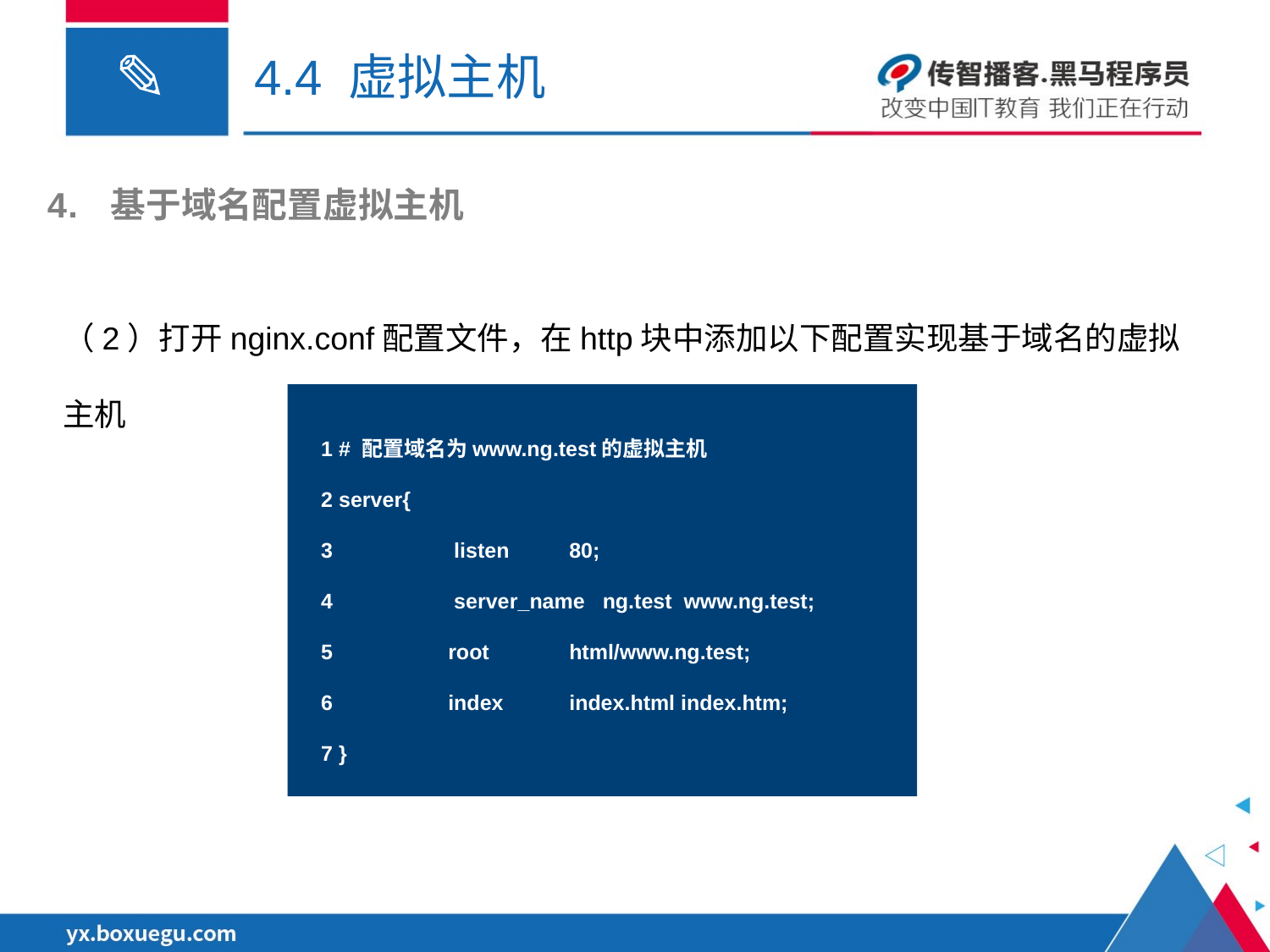

# 4.4 虚拟主机
基于域名配置虚拟主机
（2）打开nginx.conf配置文件，在http块中添加以下配置实现基于域名的虚拟主机

 1 # 配置域名为www.ng.test的虚拟主机
 2 server{
 3  	  listen	80;
 4	  server_name   ng.test  www.ng.test;
 5	 root	html/www.ng.test;
 6	 index	index.html index.htm;
 7 }